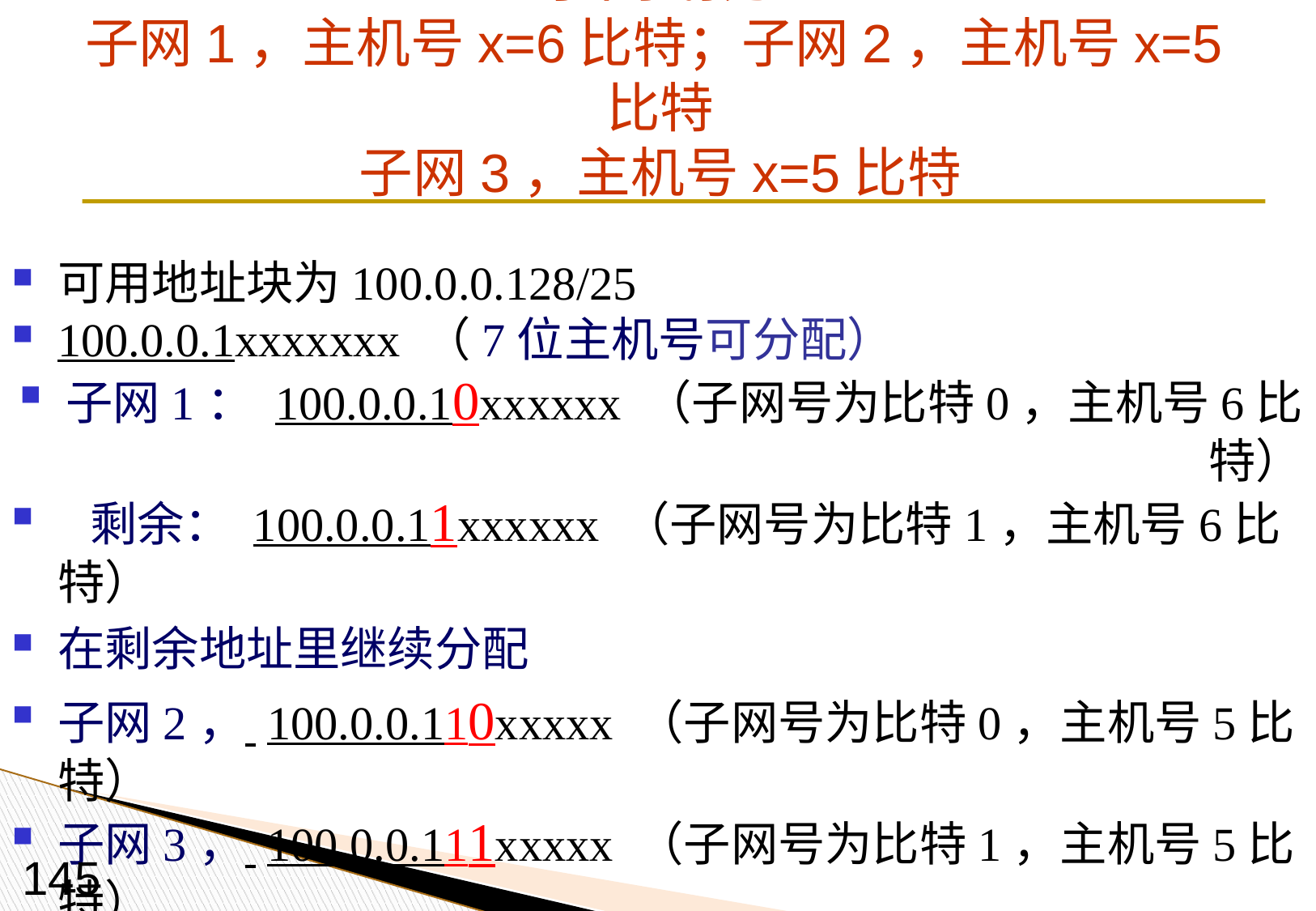

# 子网划分 子网1，主机号x=6比特；子网2，主机号x=5比特 子网3，主机号x=5比特
可用地址块为100.0.0.128/25
100.0.0.1xxxxxxx （7位主机号可分配）
子网1： 100.0.0.10xxxxxx （子网号为比特0，主机号6比特）
  剩余： 100.0.0.11xxxxxx （子网号为比特1，主机号6比特）
在剩余地址里继续分配
子网2， 100.0.0.110xxxxx （子网号为比特0，主机号5比特）
子网3， 100.0.0.111xxxxx （子网号为比特1，主机号5比特）
145